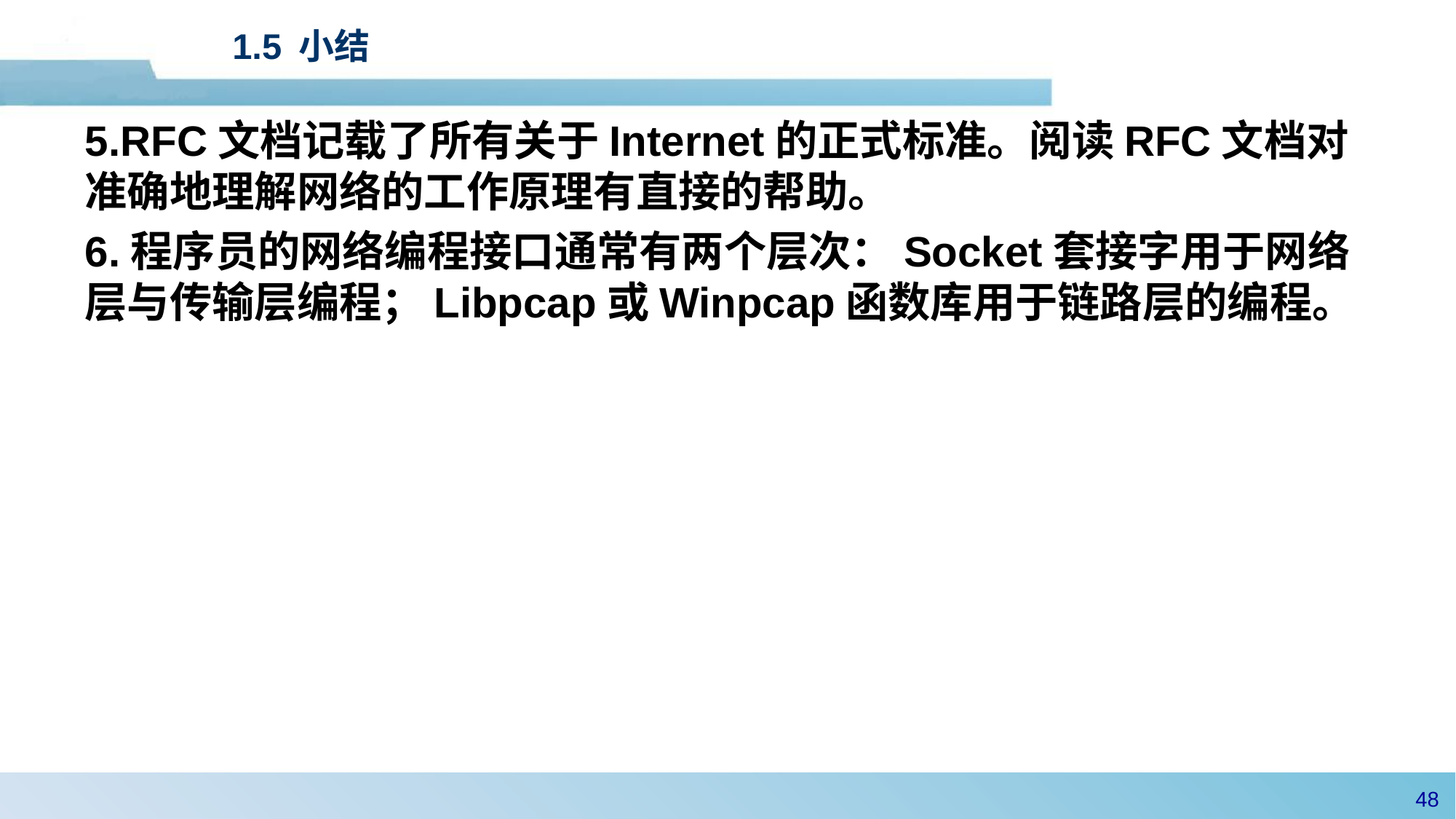

# 1.5 小结
5.RFC文档记载了所有关于Internet的正式标准。阅读RFC文档对准确地理解网络的工作原理有直接的帮助。
6.程序员的网络编程接口通常有两个层次：Socket套接字用于网络层与传输层编程；Libpcap或Winpcap函数库用于链路层的编程。
48